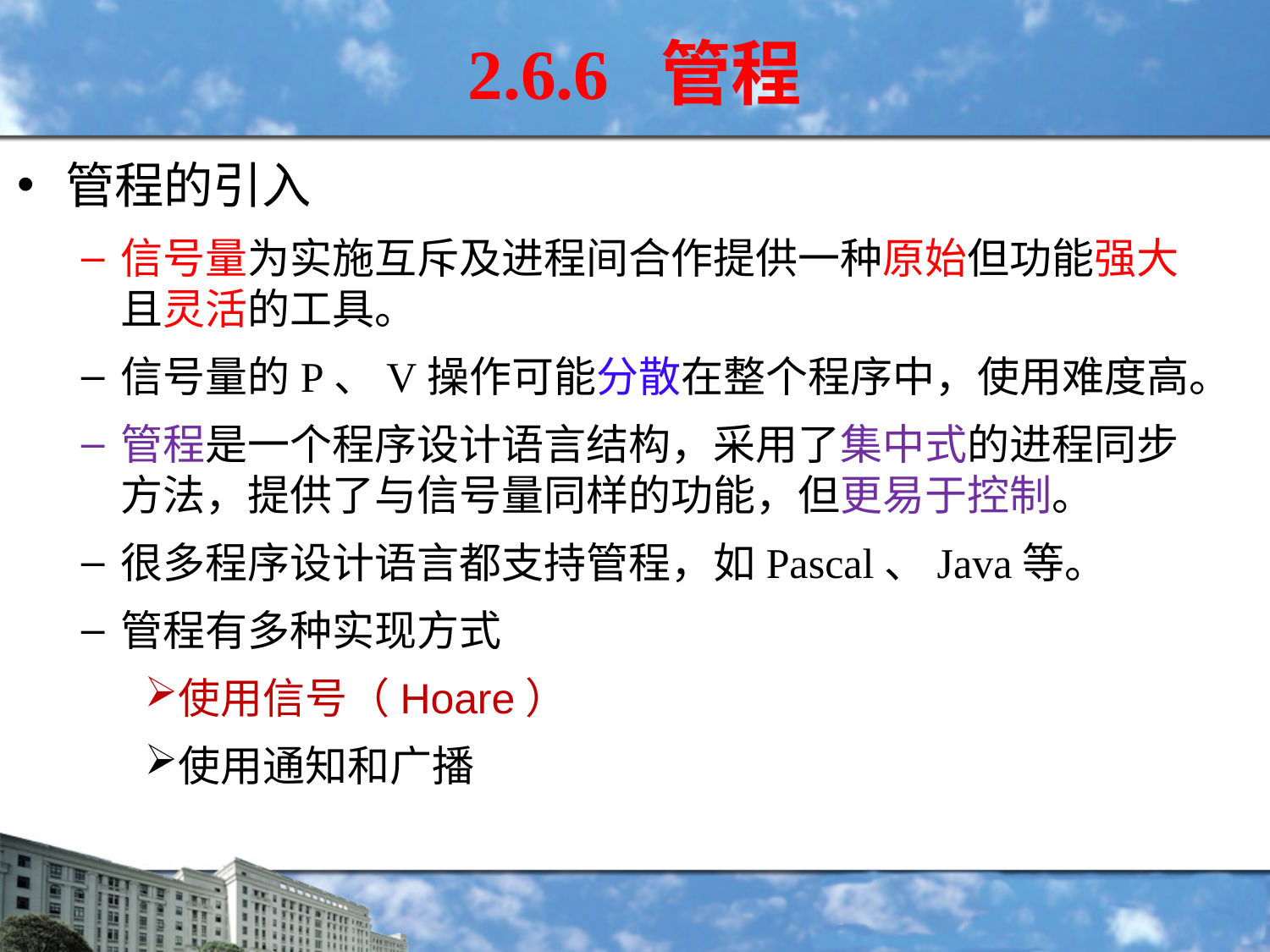

2.6.6  管程
管程的引入
信号量为实施互斥及进程间合作提供一种原始但功能强大且灵活的工具。
信号量的P、V操作可能分散在整个程序中，使用难度高。
管程是一个程序设计语言结构，采用了集中式的进程同步方法，提供了与信号量同样的功能，但更易于控制。
很多程序设计语言都支持管程，如Pascal、Java等。
管程有多种实现方式
使用信号（Hoare）
使用通知和广播